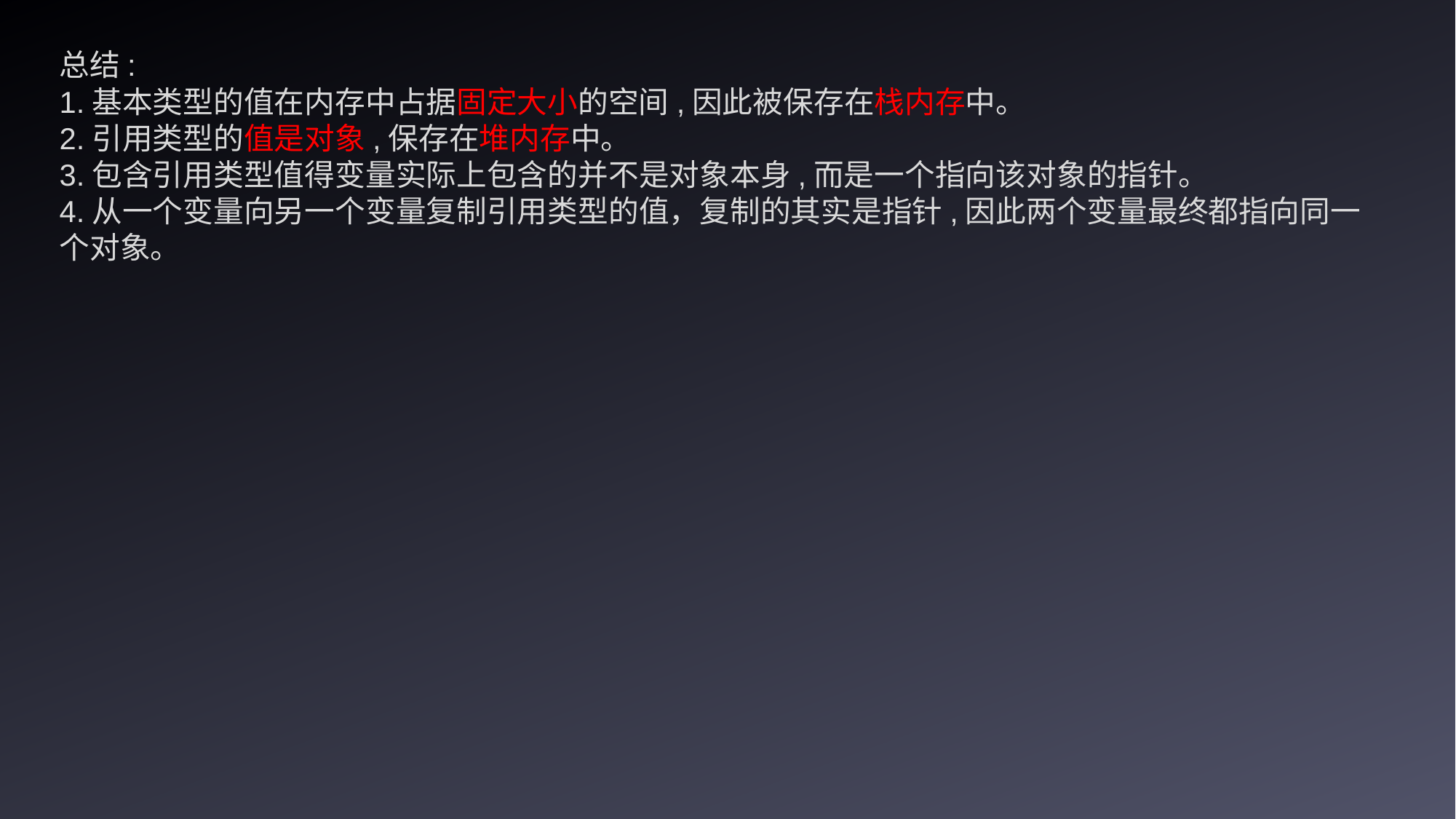

总结:
1.基本类型的值在内存中占据固定大小的空间,因此被保存在栈内存中。
2.引用类型的值是对象,保存在堆内存中。
3.包含引用类型值得变量实际上包含的并不是对象本身,而是一个指向该对象的指针。
4.从一个变量向另一个变量复制引用类型的值，复制的其实是指针,因此两个变量最终都指向同一个对象。